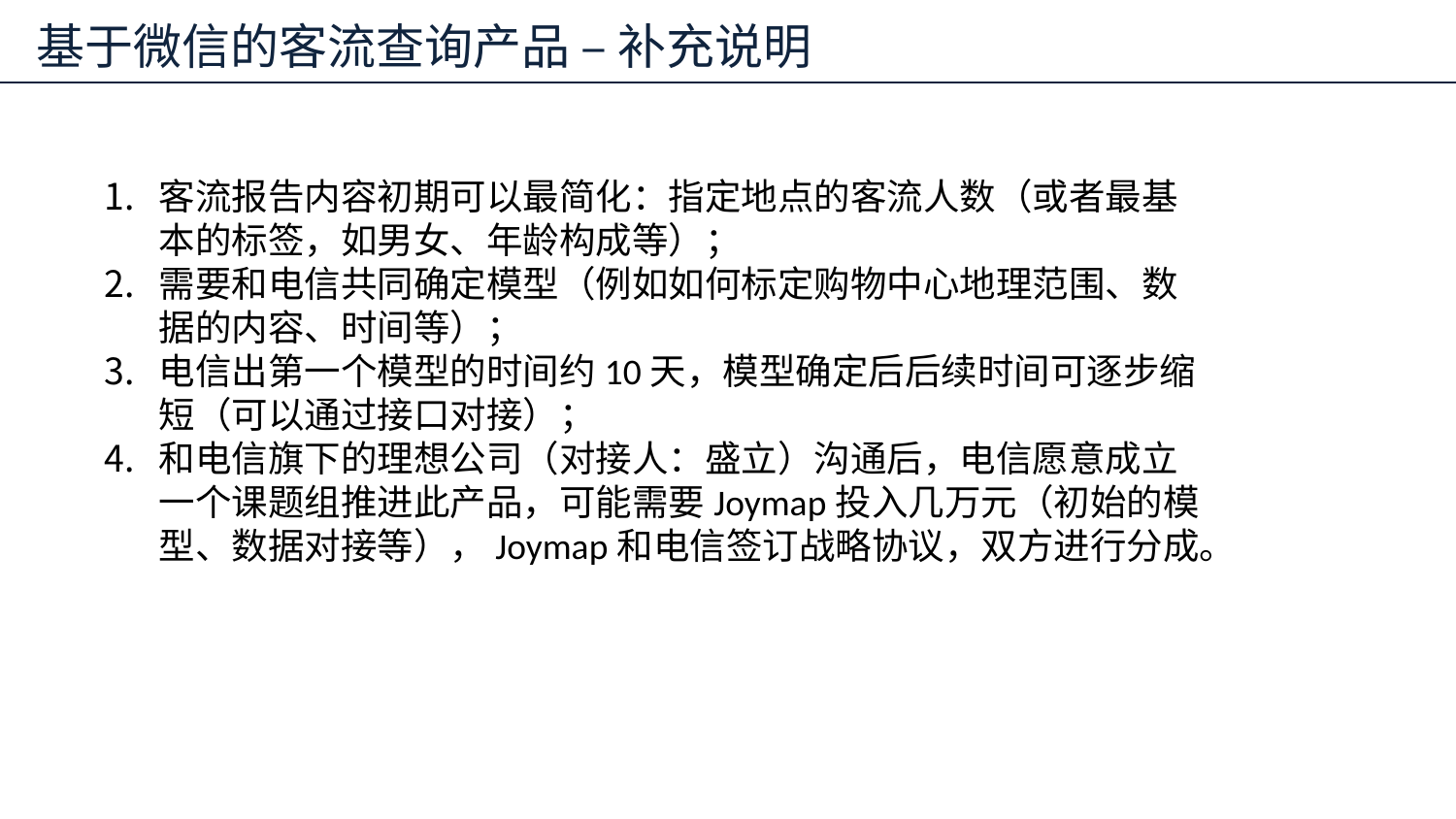

基于微信的客流查询产品 – 补充说明

客流报告内容初期可以最简化：指定地点的客流人数（或者最基本的标签，如男女、年龄构成等）；
需要和电信共同确定模型（例如如何标定购物中心地理范围、数据的内容、时间等）；
电信出第一个模型的时间约10天，模型确定后后续时间可逐步缩短（可以通过接口对接）；
和电信旗下的理想公司（对接人：盛立）沟通后，电信愿意成立一个课题组推进此产品，可能需要Joymap投入几万元（初始的模型、数据对接等），Joymap和电信签订战略协议，双方进行分成。